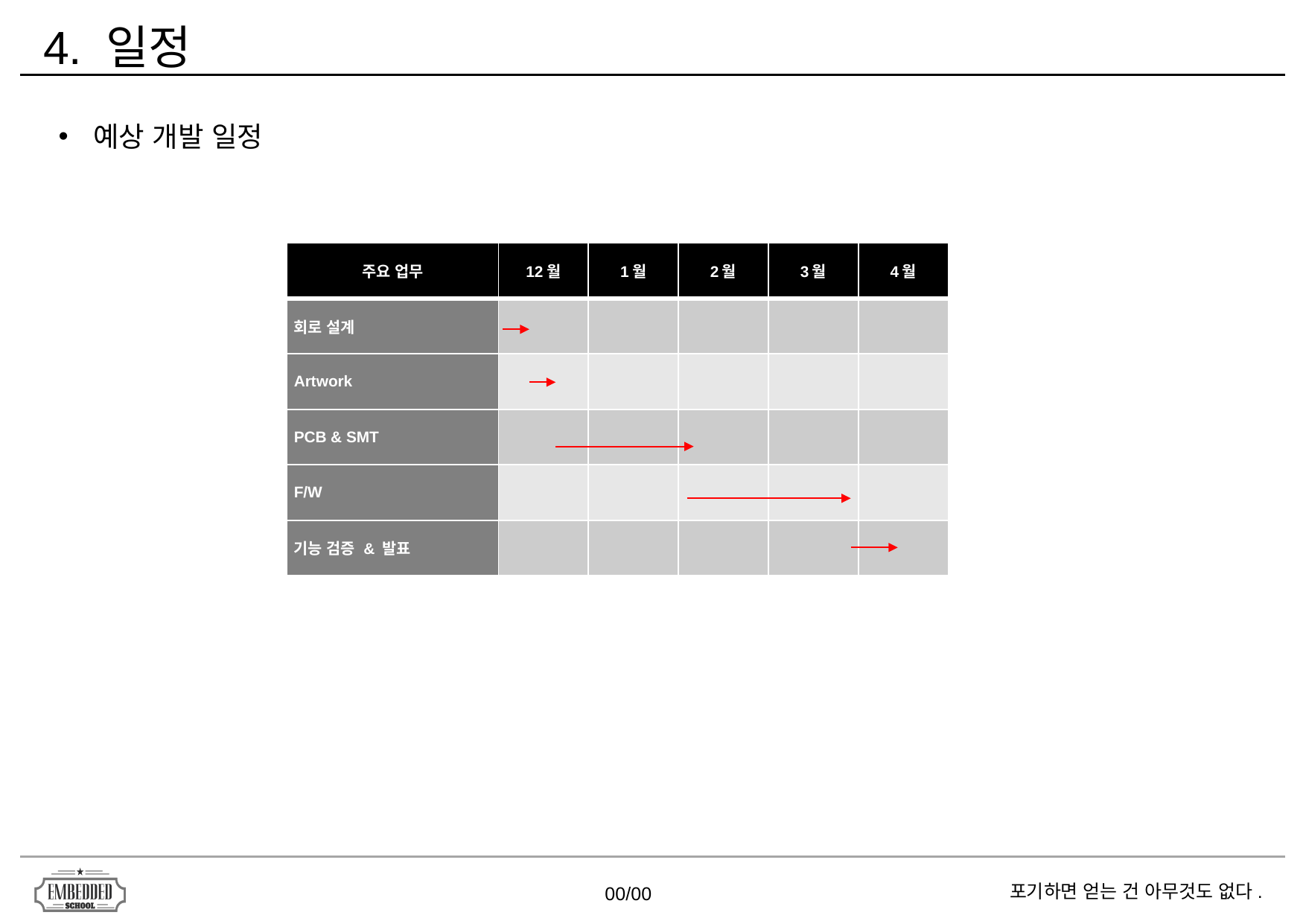

4. 일정
예상 개발 일정
| 주요 업무 | 12월 | 1월 | 2월 | 3월 | 4월 |
| --- | --- | --- | --- | --- | --- |
| 회로 설계 |  |  |  |  |  |
| Artwork |  |  |  |  |  |
| PCB & SMT |  |  |  |  |  |
| F/W |  |  |  |  |  |
| 기능 검증 & 발표 |  |  |  |  |  |

00/00